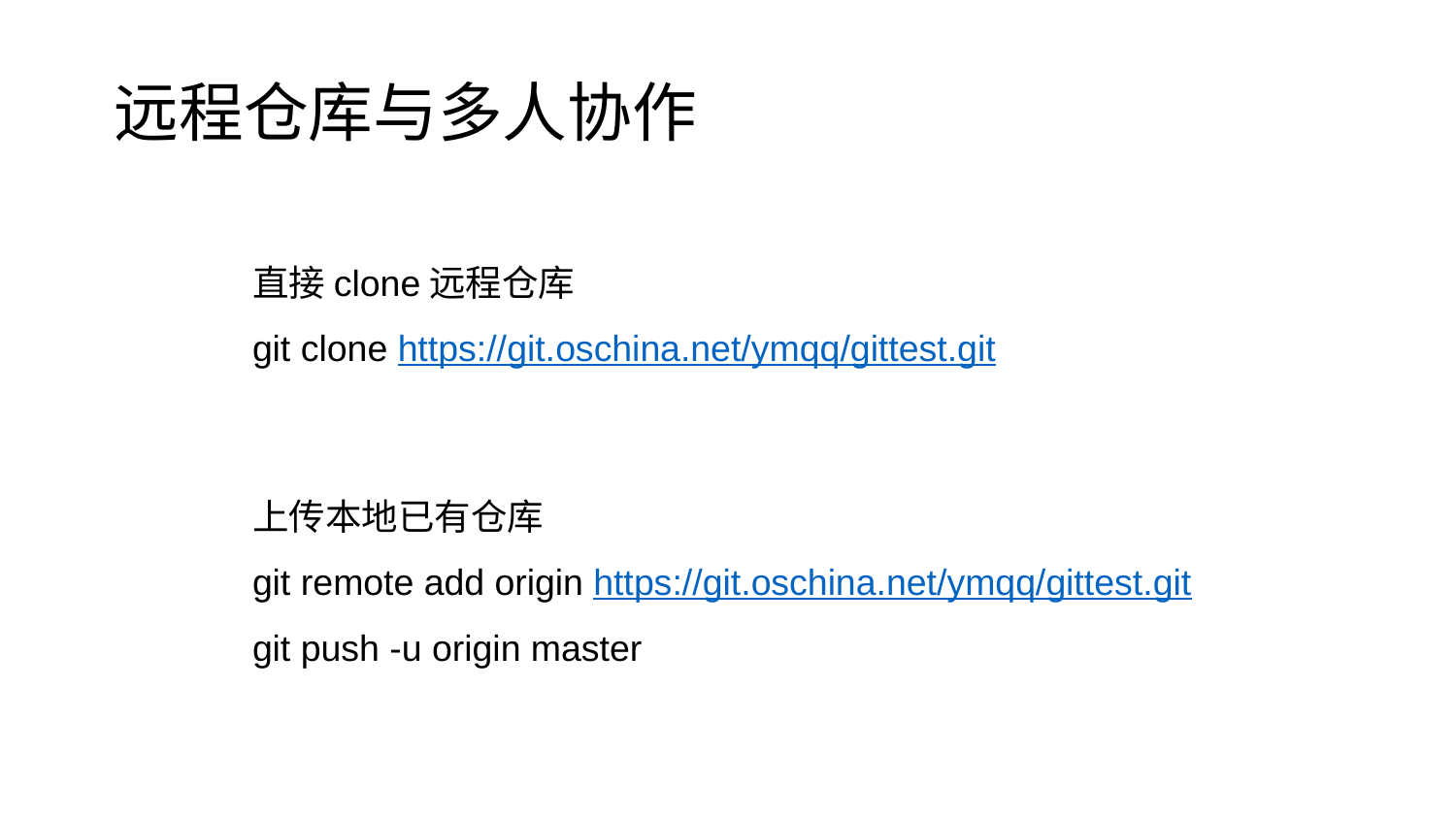

远程仓库与多人协作
直接clone远程仓库
git clone https://git.oschina.net/ymqq/gittest.git
上传本地已有仓库
git remote add origin https://git.oschina.net/ymqq/gittest.git
git push -u origin master